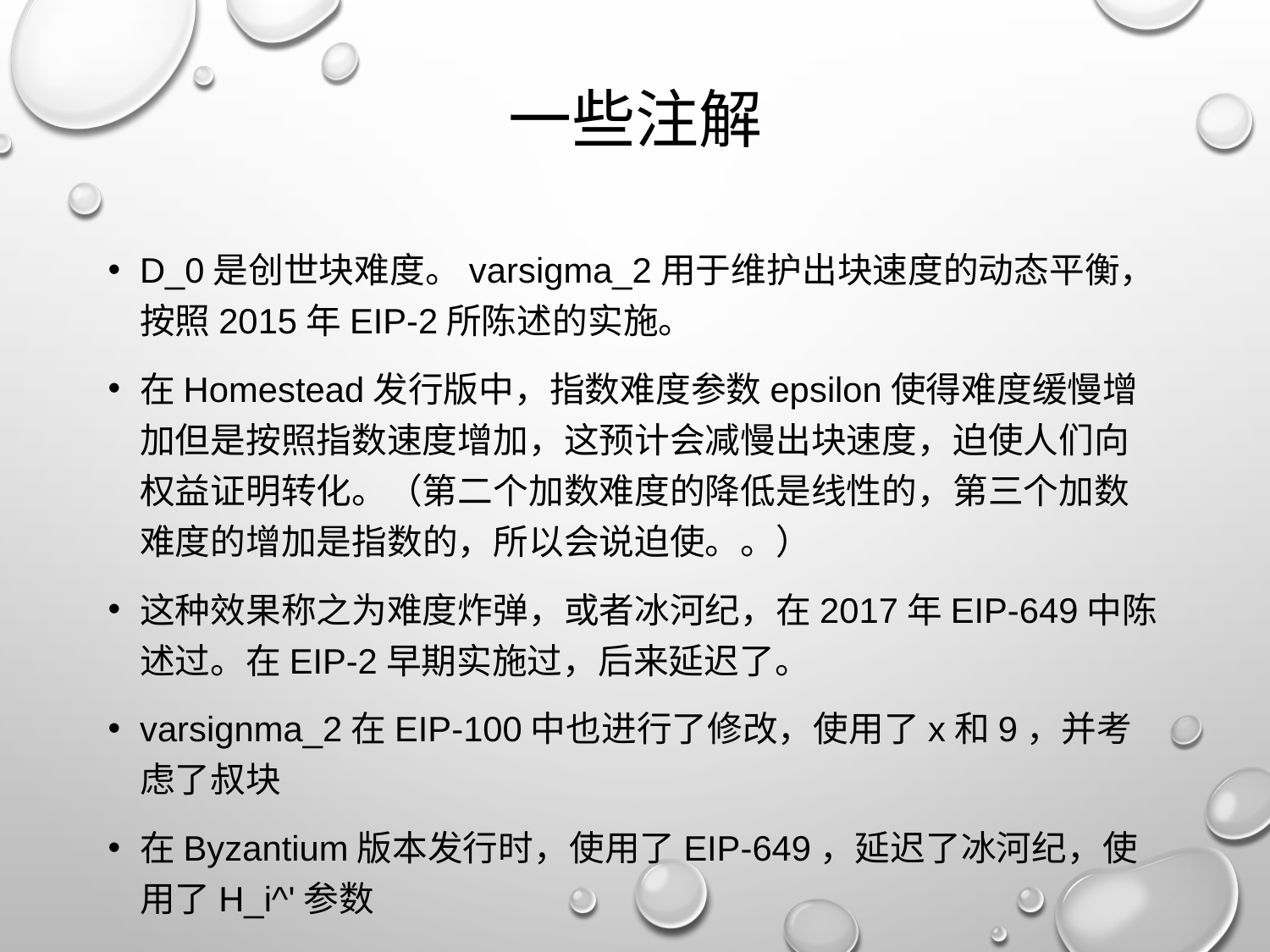

# 一些注解
D_0是创世块难度。varsigma_2用于维护出块速度的动态平衡，按照2015年EIP-2所陈述的实施。
在Homestead发行版中，指数难度参数epsilon使得难度缓慢增加但是按照指数速度增加，这预计会减慢出块速度，迫使人们向权益证明转化。（第二个加数难度的降低是线性的，第三个加数难度的增加是指数的，所以会说迫使。。）
这种效果称之为难度炸弹，或者冰河纪，在2017年EIP-649中陈述过。在EIP-2早期实施过，后来延迟了。
varsignma_2在EIP-100中也进行了修改，使用了x和9，并考虑了叔块
在Byzantium版本发行时，使用了EIP-649，延迟了冰河纪，使用了H_i^'参数